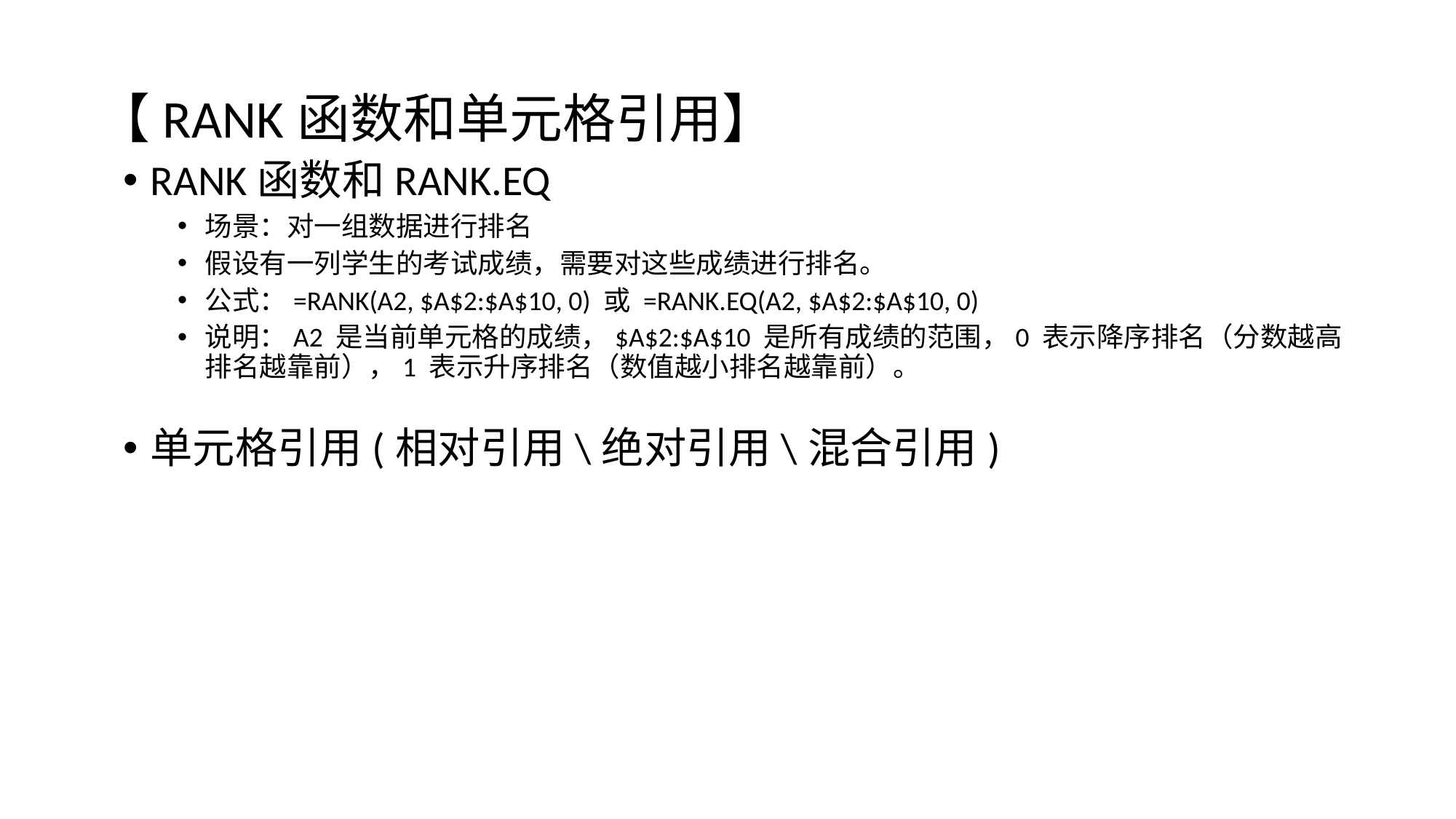

# 【RANK函数和单元格引用】
RANK函数和RANK.EQ
场景：对一组数据进行排名
假设有一列学生的考试成绩，需要对这些成绩进行排名。
公式：=RANK(A2, $A$2:$A$10, 0) 或 =RANK.EQ(A2, $A$2:$A$10, 0)
说明：A2 是当前单元格的成绩，$A$2:$A$10 是所有成绩的范围，0 表示降序排名（分数越高排名越靠前），1 表示升序排名（数值越小排名越靠前）。

单元格引用(相对引用\绝对引用\混合引用)